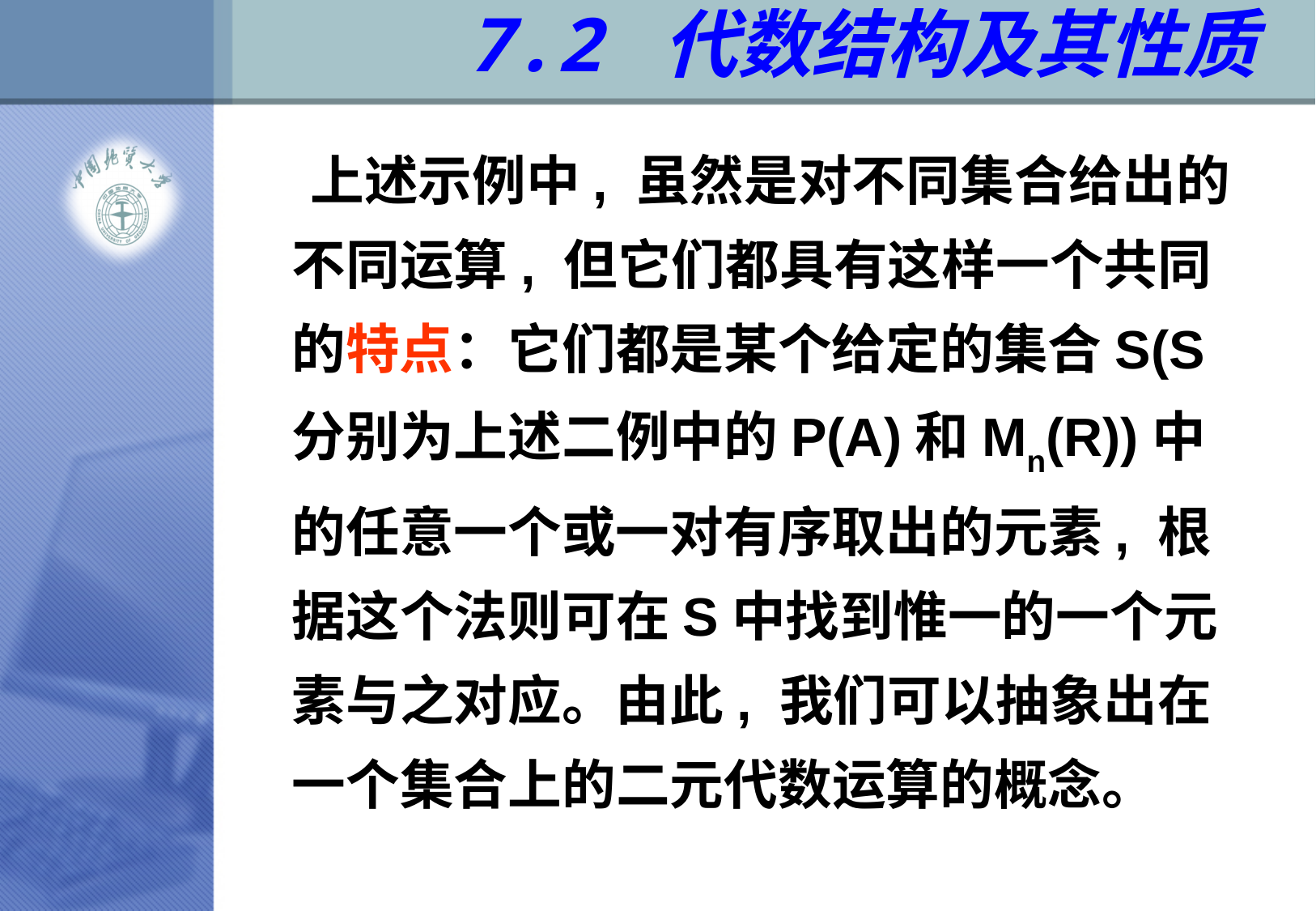

# 7.2 代数结构及其性质
       上述示例中, 虽然是对不同集合给出的不同运算, 但它们都具有这样一个共同的特点：它们都是某个给定的集合S(S分别为上述二例中的P(A)和Mn(R))中的任意一个或一对有序取出的元素, 根据这个法则可在S中找到惟一的一个元素与之对应。由此, 我们可以抽象出在一个集合上的二元代数运算的概念。